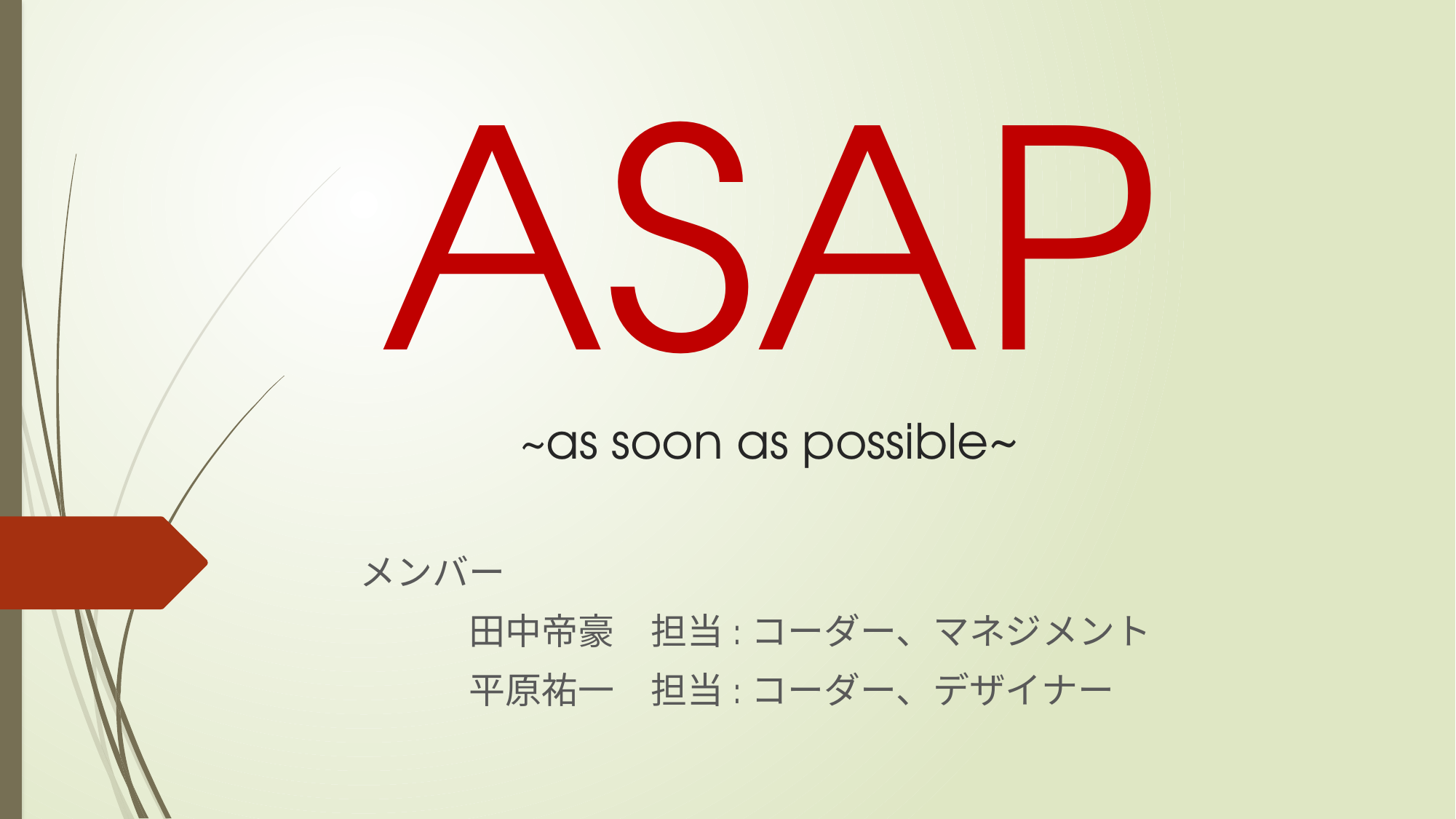

# ASAP ~as soon as possible~
メンバー
	田中帝豪　担当:コーダー、マネジメント
	平原祐一　担当:コーダー、デザイナー